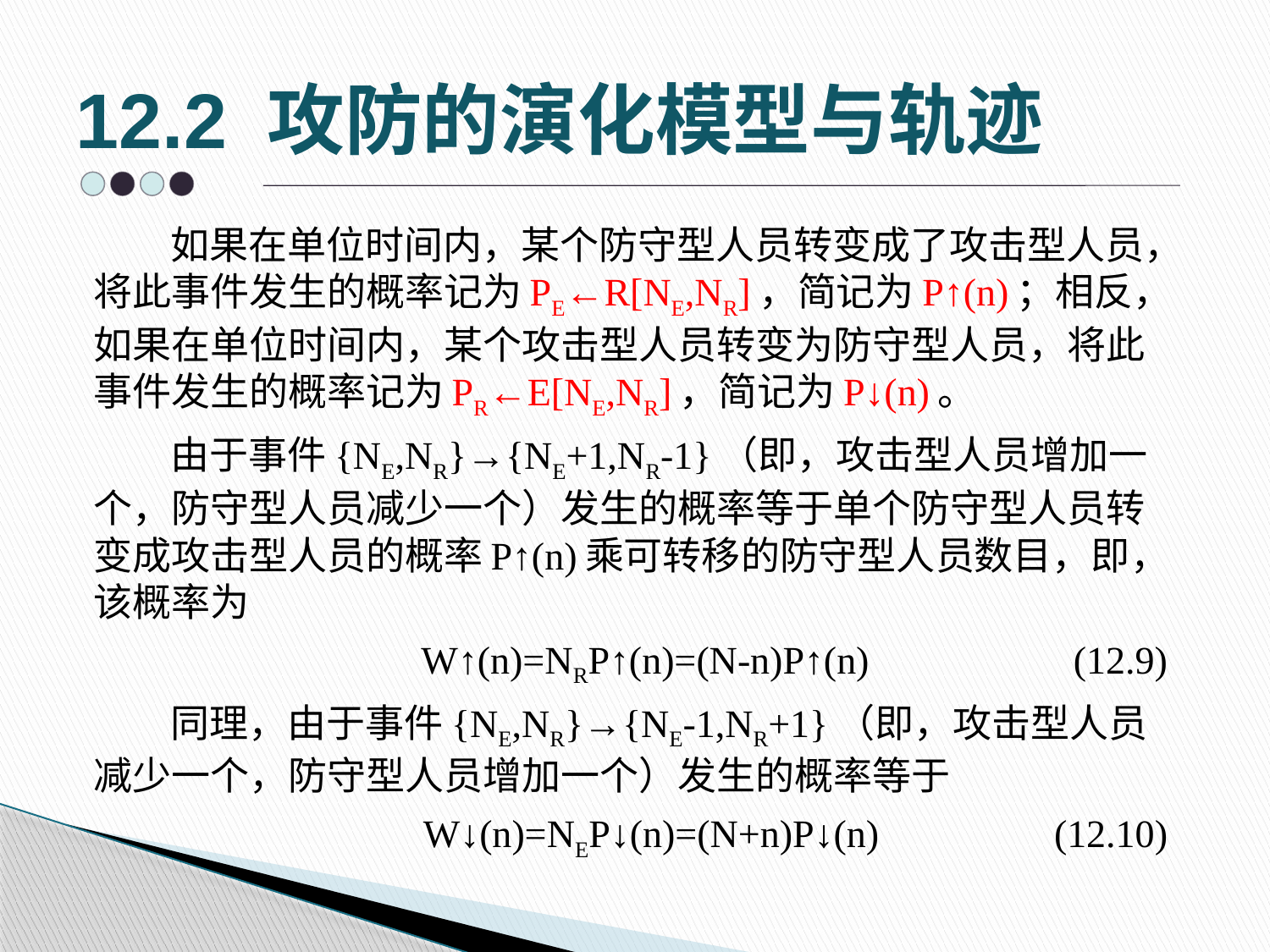

# 12.2 攻防的演化模型与轨迹

        如果在单位时间内，某个防守型人员转变成了攻击型人员，将此事件发生的概率记为PE←R[NE,NR]，简记为P↑(n)；相反，如果在单位时间内，某个攻击型人员转变为防守型人员，将此事件发生的概率记为PR←E[NE,NR]，简记为P↓(n)。
        由于事件{NE,NR}→{NE+1,NR-1}（即，攻击型人员增加一个，防守型人员减少一个）发生的概率等于单个防守型人员转变成攻击型人员的概率P↑(n)乘可转移的防守型人员数目，即，该概率为
W↑(n)=NRP↑(n)=(N-n)P↑(n)                     (12.9)
        同理，由于事件{NE,NR}→{NE-1,NR+1}（即，攻击型人员减少一个，防守型人员增加一个）发生的概率等于
W↓(n)=NEP↓(n)=(N+n)P↓(n)                  (12.10)